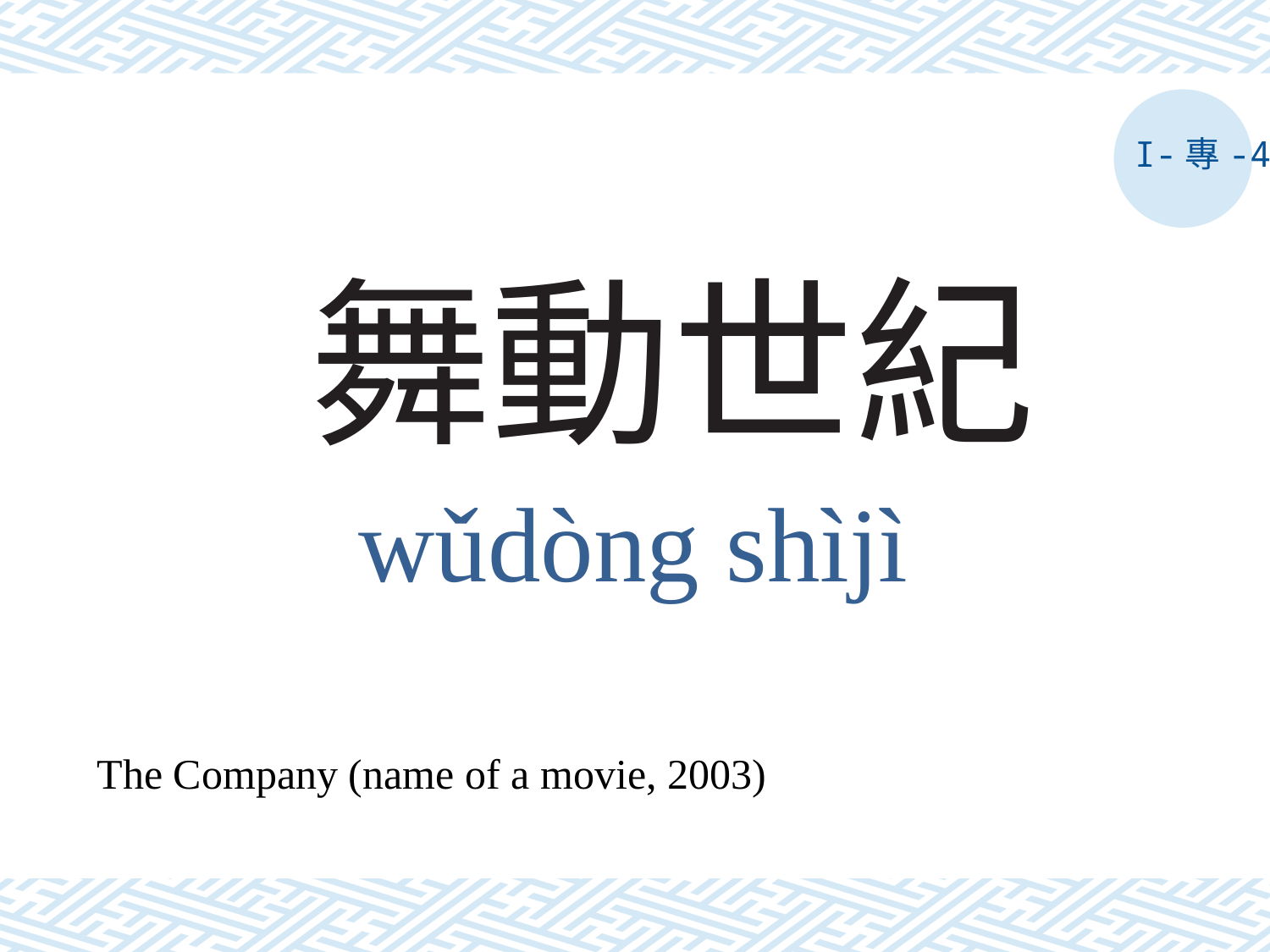

I-專-4

# 舞動世紀
wǔdòng shìjì
The Company (name of a movie, 2003)